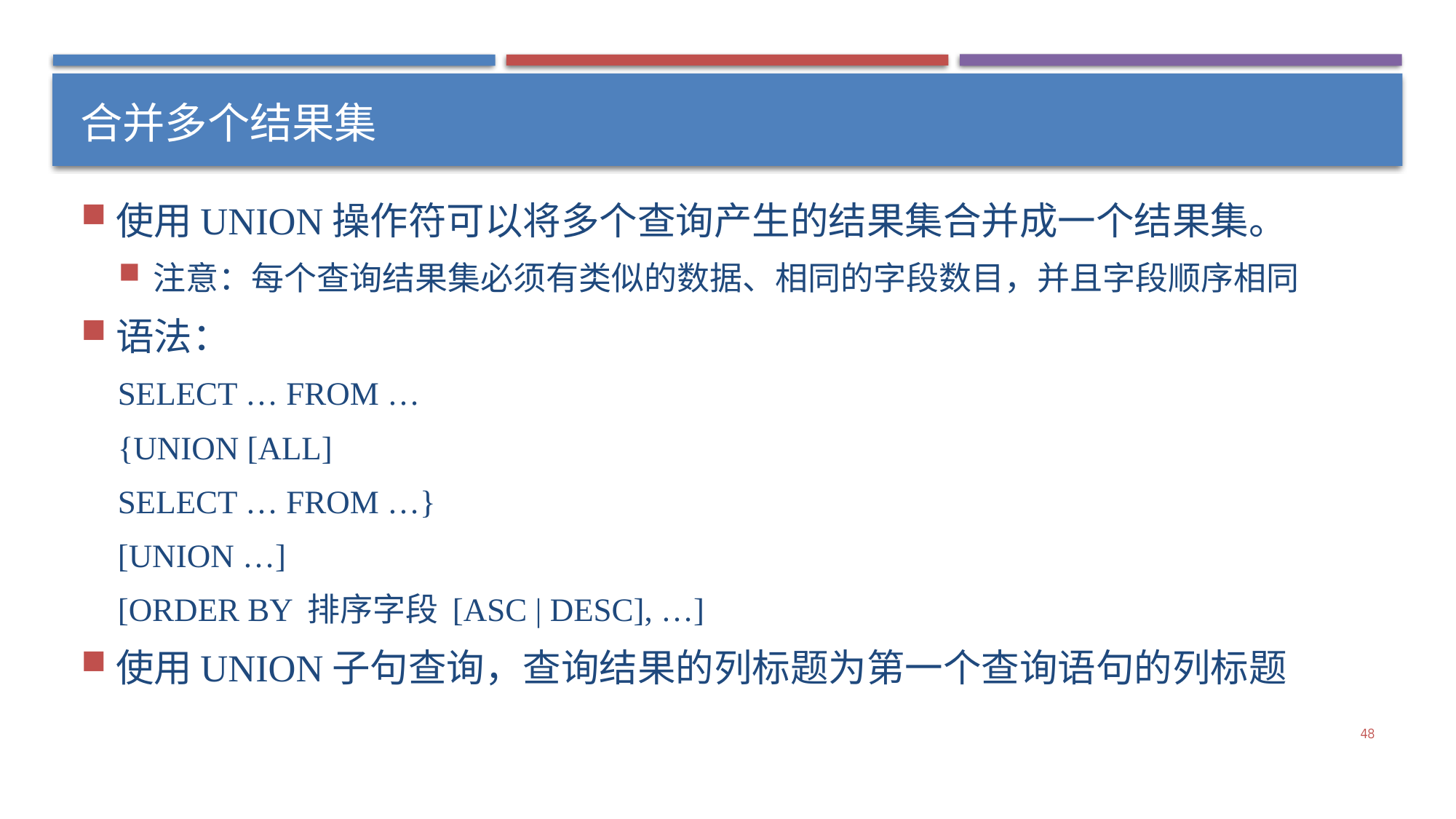

# 合并多个结果集
使用UNION操作符可以将多个查询产生的结果集合并成一个结果集。
注意：每个查询结果集必须有类似的数据、相同的字段数目，并且字段顺序相同
语法：
SELECT … FROM …
{UNION [ALL]
SELECT … FROM …}
[UNION …]
[ORDER BY 排序字段 [ASC | DESC], …]
使用UNION子句查询，查询结果的列标题为第一个查询语句的列标题
48